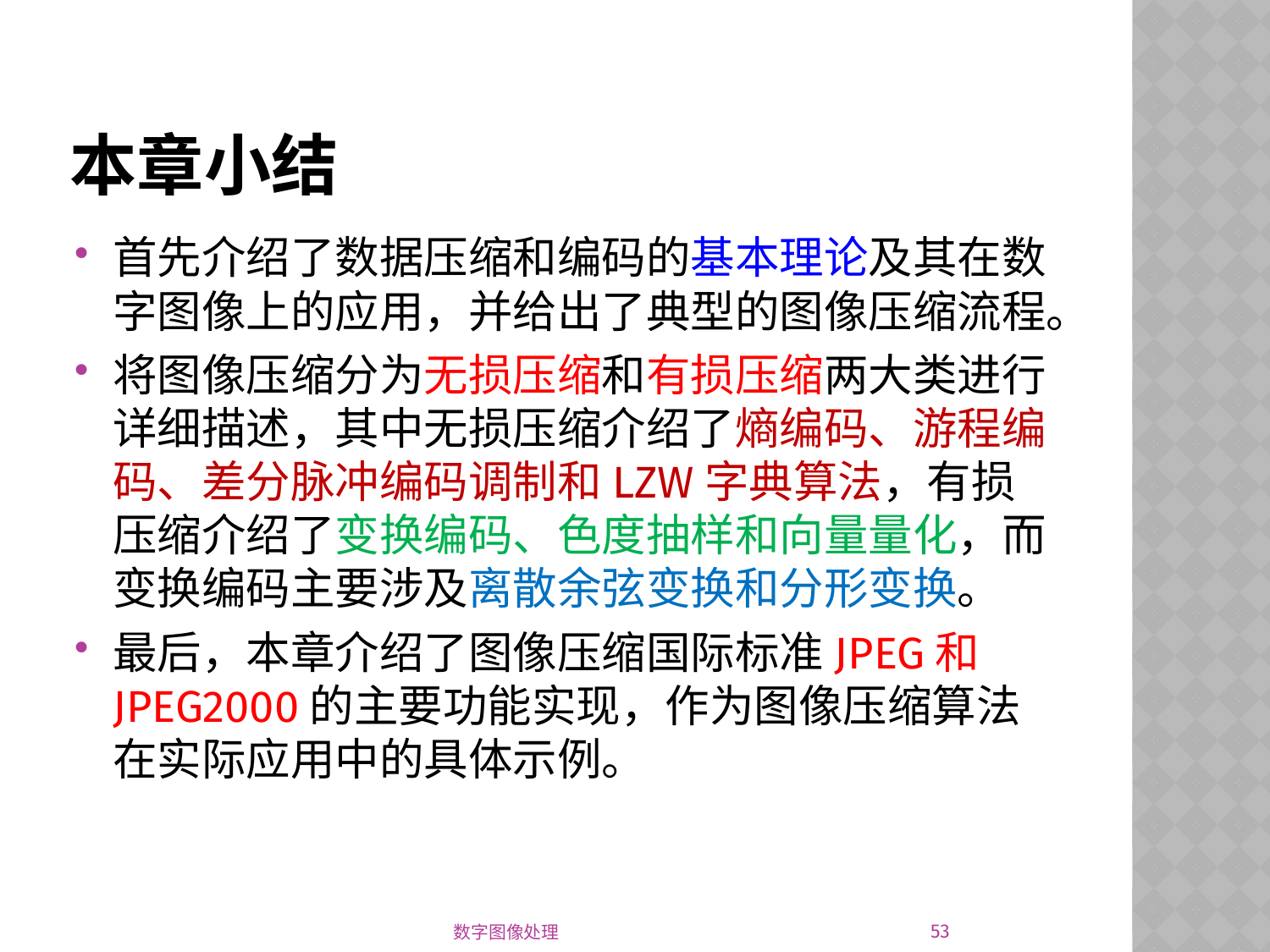

# 本章小结
首先介绍了数据压缩和编码的基本理论及其在数字图像上的应用，并给出了典型的图像压缩流程。
将图像压缩分为无损压缩和有损压缩两大类进行详细描述，其中无损压缩介绍了熵编码、游程编码、差分脉冲编码调制和LZW字典算法，有损压缩介绍了变换编码、色度抽样和向量量化，而变换编码主要涉及离散余弦变换和分形变换。
最后，本章介绍了图像压缩国际标准JPEG和JPEG2000的主要功能实现，作为图像压缩算法在实际应用中的具体示例。
53
数字图像处理